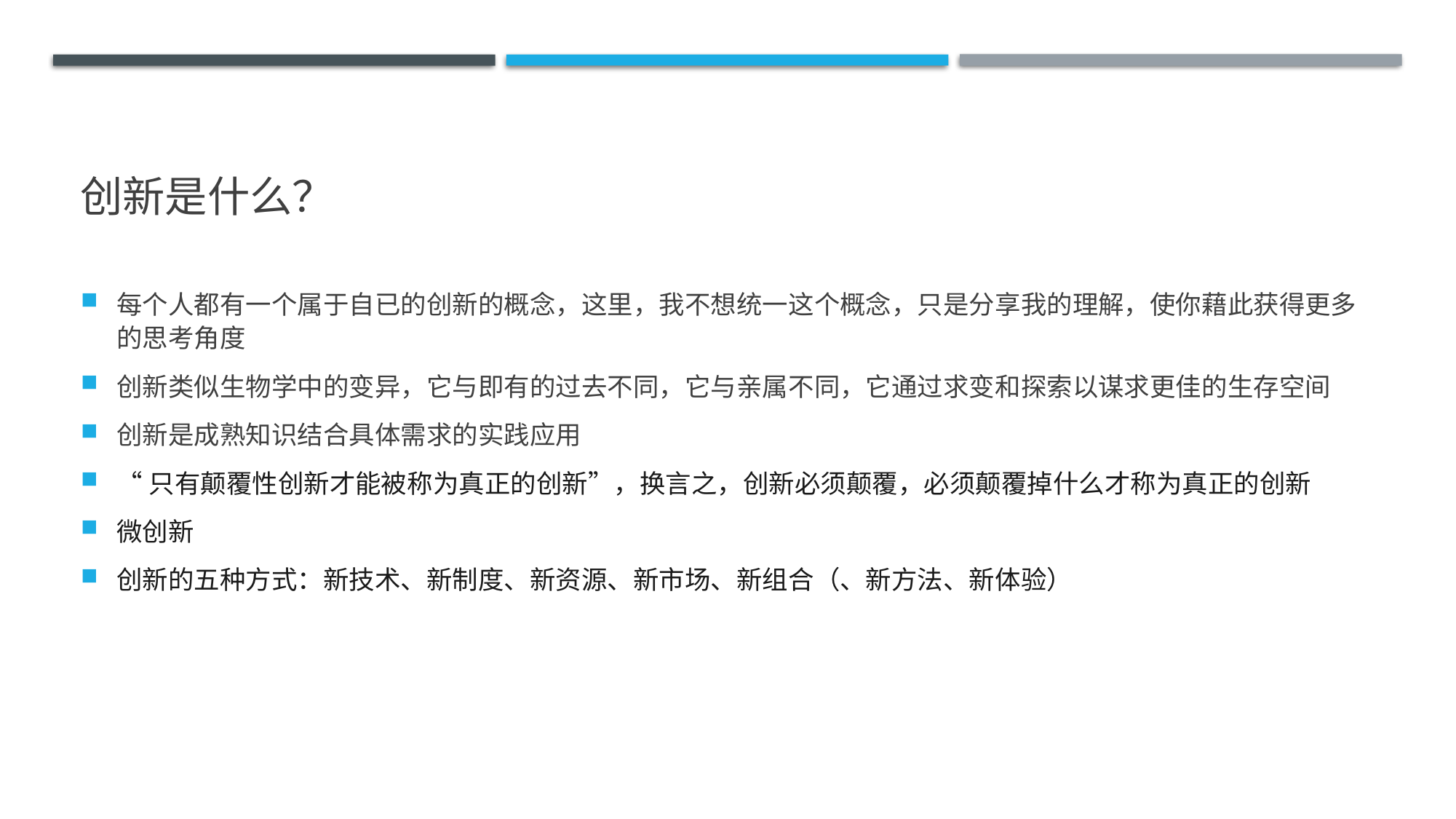

# 创新是什么？
每个人都有一个属于自已的创新的概念，这里，我不想统一这个概念，只是分享我的理解，使你藉此获得更多的思考角度
创新类似生物学中的变异，它与即有的过去不同，它与亲属不同，它通过求变和探索以谋求更佳的生存空间
创新是成熟知识结合具体需求的实践应用
“只有颠覆性创新才能被称为真正的创新”，换言之，创新必须颠覆，必须颠覆掉什么才称为真正的创新
微创新
创新的五种方式：新技术、新制度、新资源、新市场、新组合（、新方法、新体验）